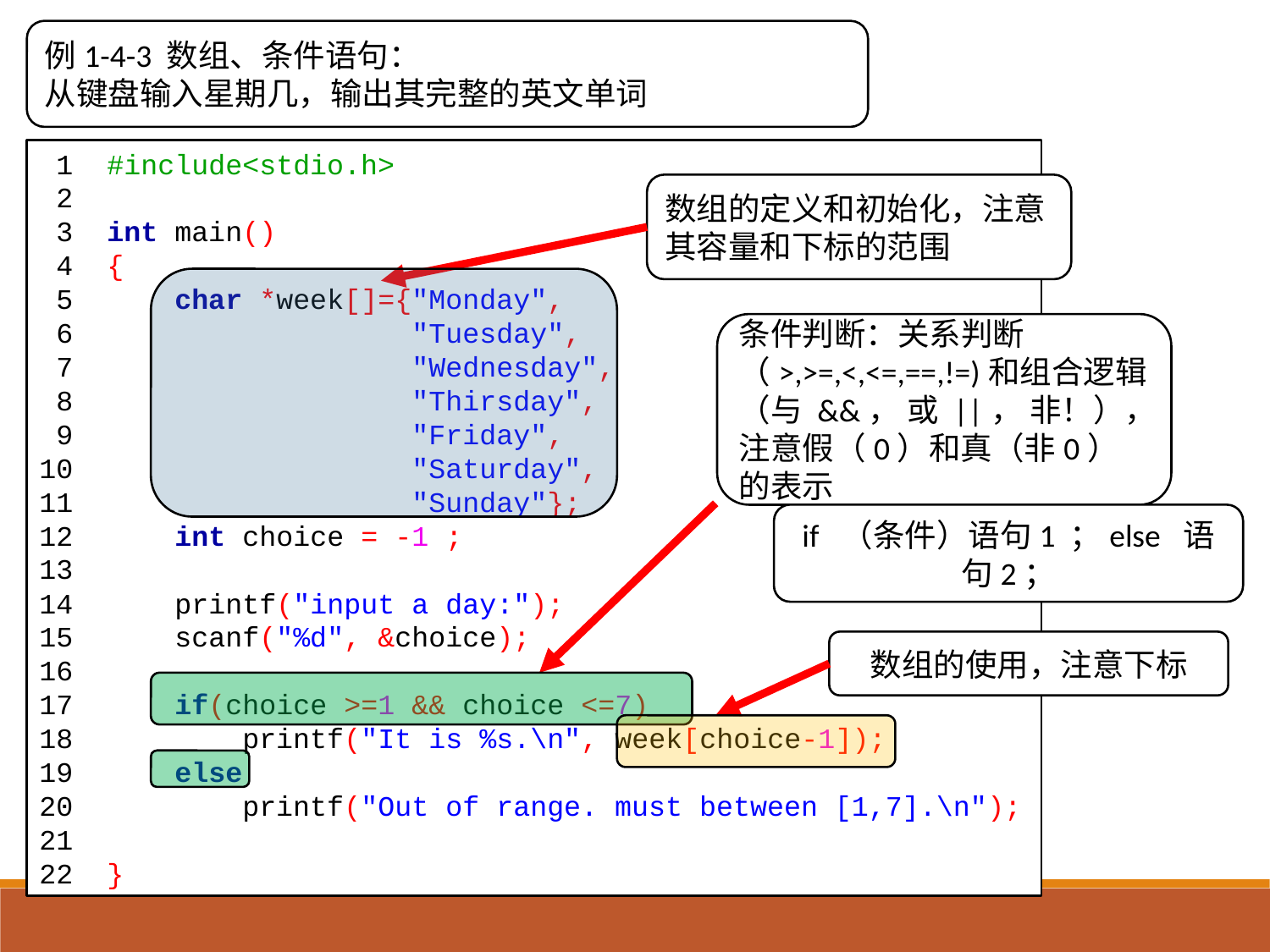

例1-4-3 数组、条件语句：
从键盘输入星期几，输出其完整的英文单词
 1  #include<stdio.h>
 2
 3  int main()
 4  {
 5      char *week[]={"Monday",
 6                    "Tuesday",
 7                    "Wednesday",
 8                    "Thirsday",
 9                    "Friday",
10                    "Saturday",
11                    "Sunday"};
12      int choice = -1 ;
13
14      printf("input a day:");
15      scanf("%d", &choice);
16
17      if(choice >=1 && choice <=7)
18          printf("It is %s.\n", week[choice-1]);
19      else
20          printf("Out of range. must between [1,7].\n");
21
22  }
数组的定义和初始化，注意其容量和下标的范围

条件判断：关系判断（>,>=,<,<=,==,!=)和组合逻辑（与 &&， 或 ||， 非！），注意假（0）和真（非0）的表示
if  （条件）语句1 ；else  语句2；

数组的使用，注意下标